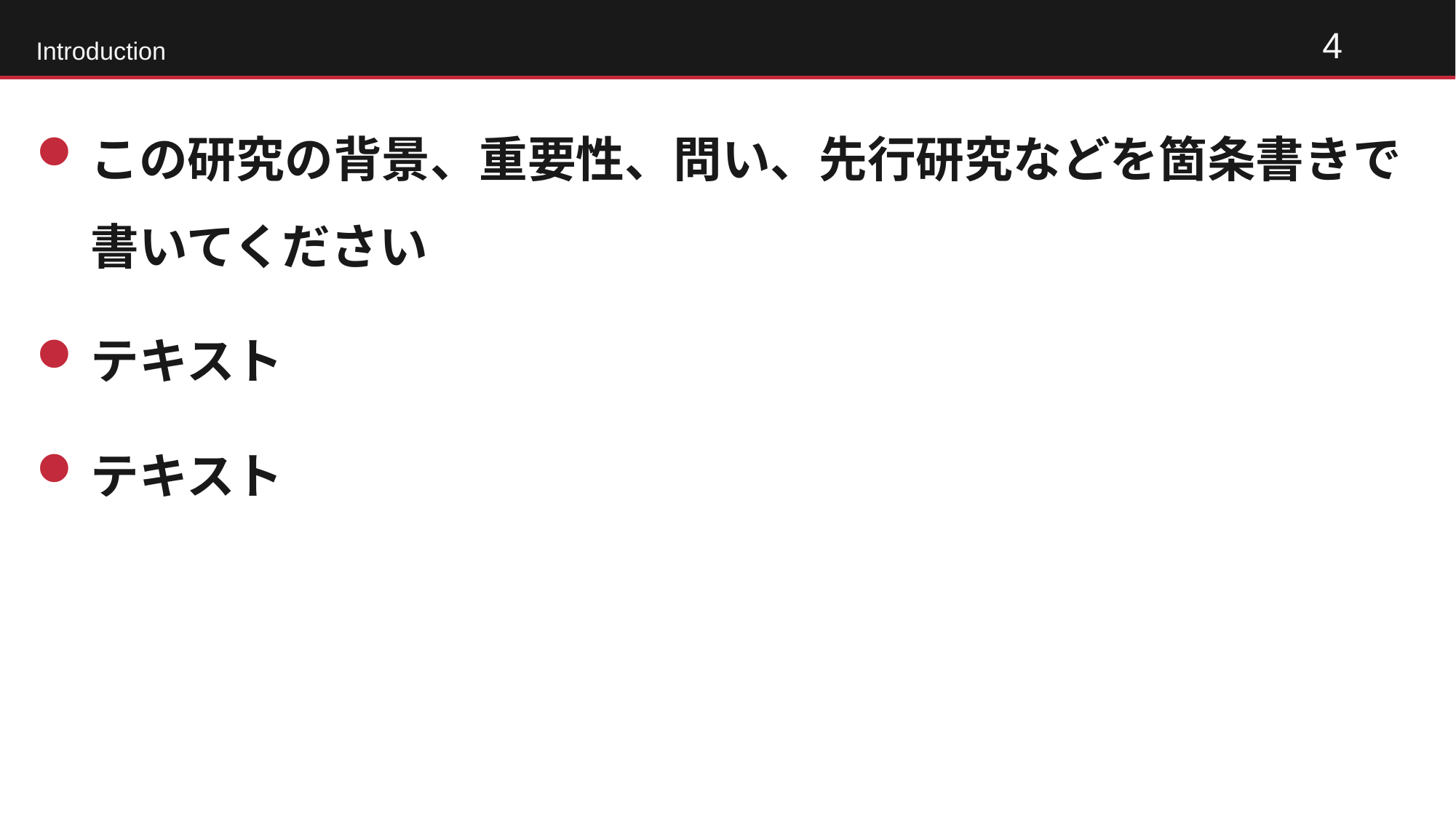

Introduction
この研究の背景、重要性、問い、先行研究などを箇条書きで書いてください
テキスト
テキスト